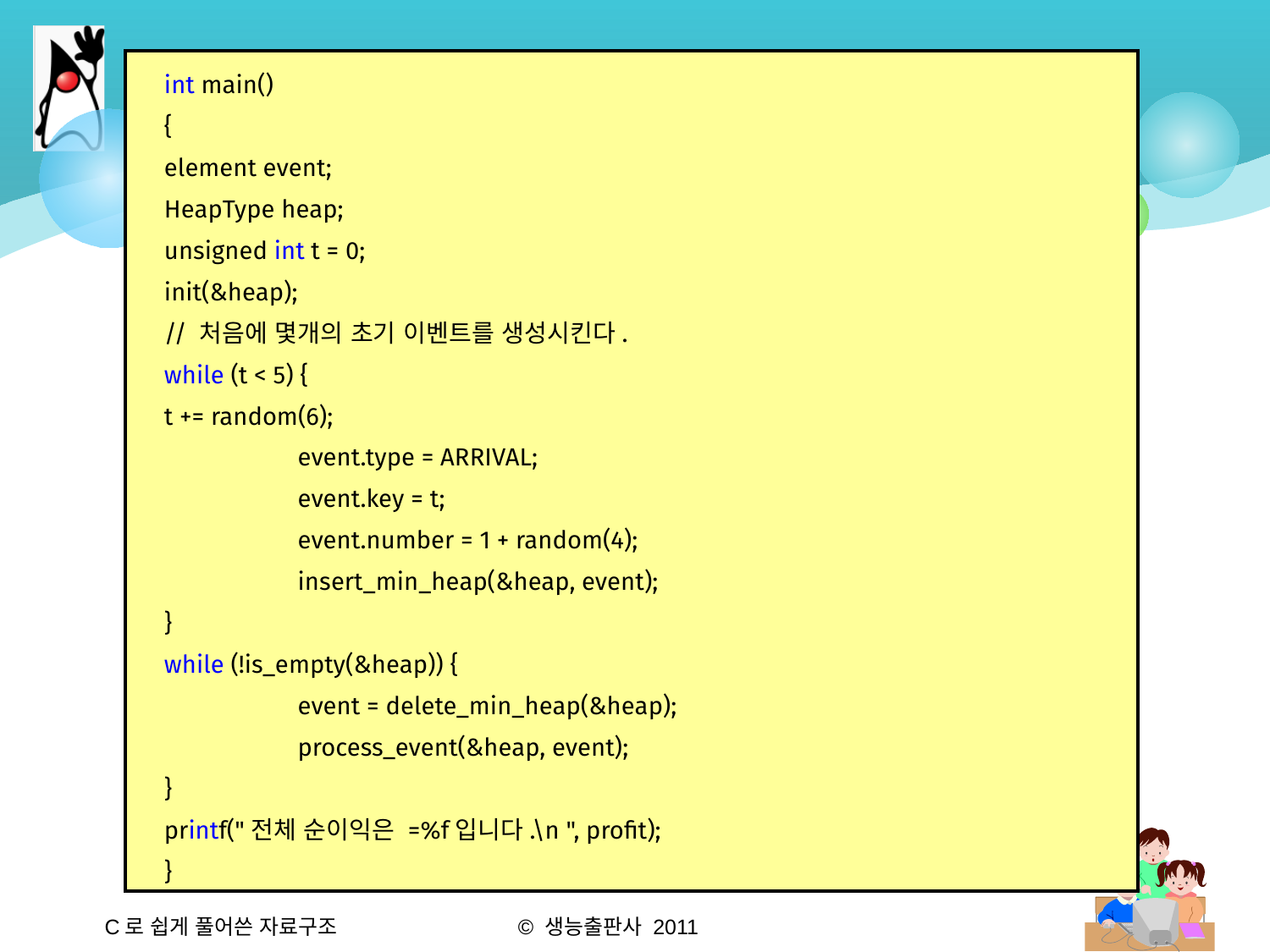

# 이산 이벤트 시뮬레이션
int main()
{
element event;
HeapType heap;
unsigned int t = 0;
init(&heap);
// 처음에 몇개의 초기 이벤트를 생성시킨다.
while (t < 5) {
t += random(6);
	 event.type = ARRIVAL;
	 event.key = t;
	 event.number = 1 + random(4);
	 insert_min_heap(&heap, event);
}
while (!is_empty(&heap)) {
	 event = delete_min_heap(&heap);
	 process_event(&heap, event);
}
printf("전체 순이익은 =%f입니다.\n ", profit);
}